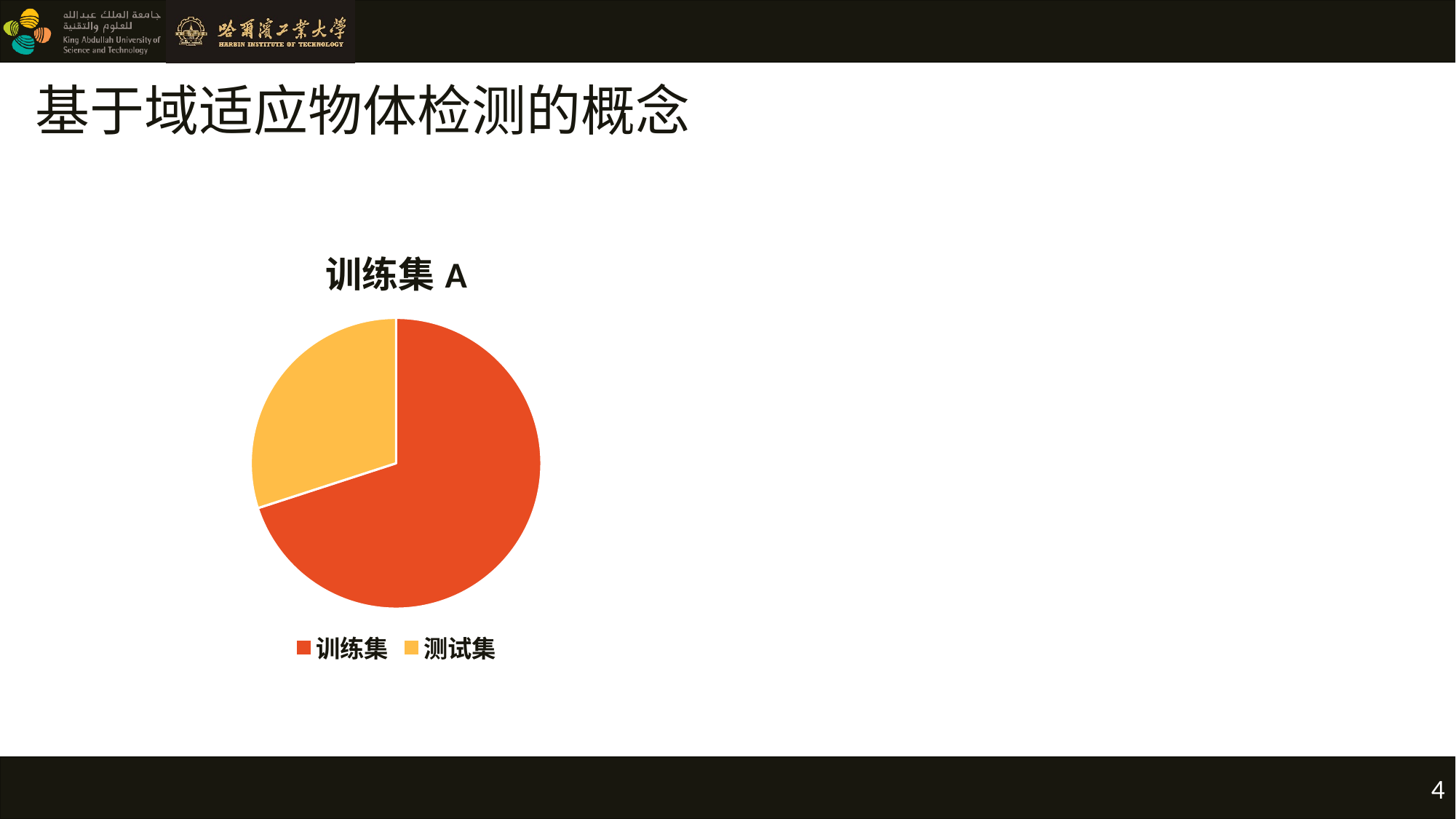

# 基于域适应物体检测的概念

### Chart: 训练集A

| Category | 训练集A |
|---|---|
| 训练集 | 0.7 |
| 测试集 | 0.3 |
4